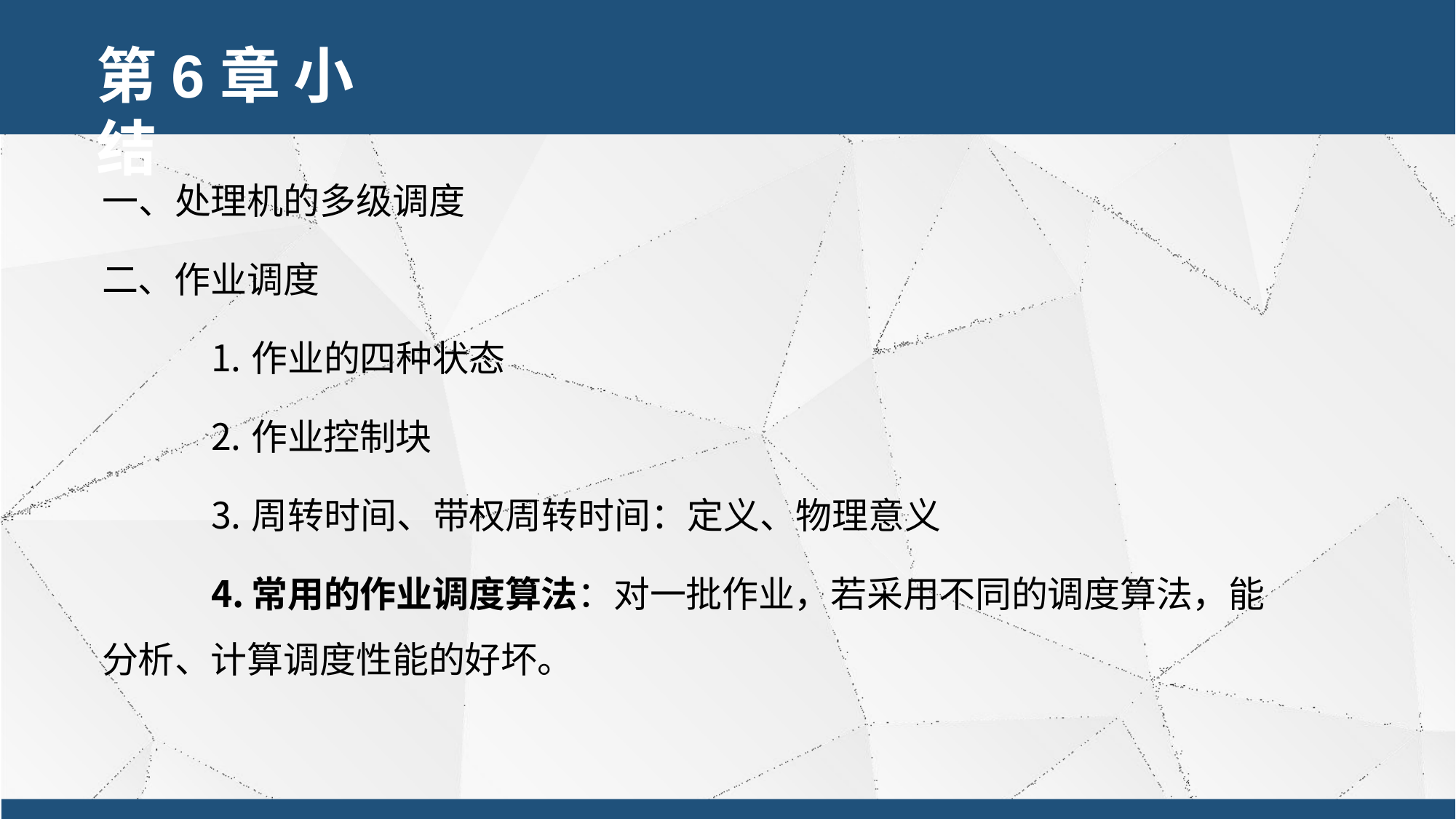

# 第6章 小结
一、处理机的多级调度
二、作业调度
作业的四种状态
作业控制块
周转时间、带权周转时间：定义、物理意义
常用的作业调度算法：对一批作业，若采用不同的调度算法，能
分析、计算调度性能的好坏。